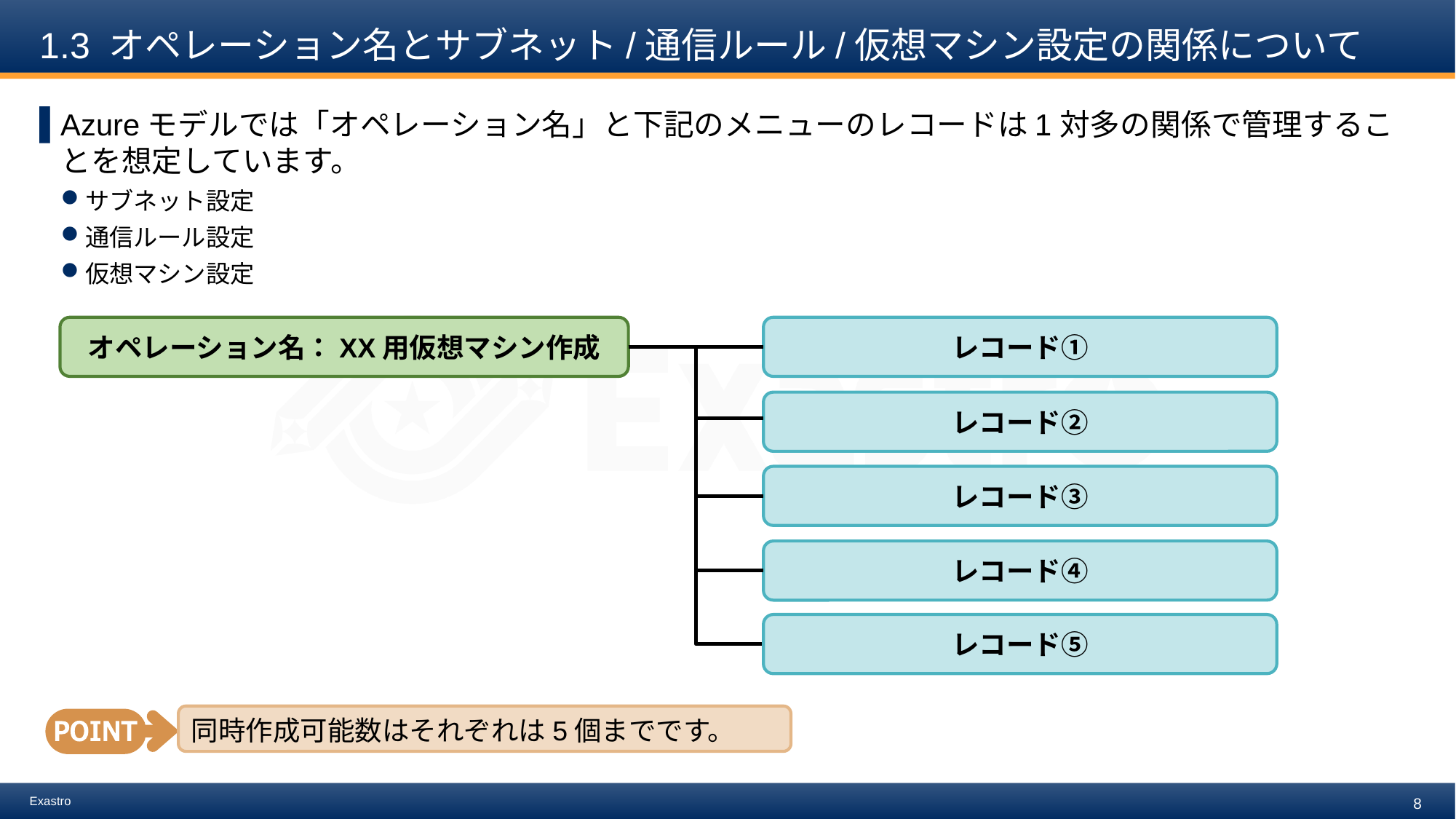

# 1.3 オペレーション名とサブネット/通信ルール/仮想マシン設定の関係について
Azureモデルでは「オペレーション名」と下記のメニューのレコードは1対多の関係で管理することを想定しています。
サブネット設定
通信ルール設定
仮想マシン設定

オペレーション名：XX用仮想マシン作成
レコード①
レコード②
レコード③
レコード④
レコード⑤
同時作成可能数はそれぞれは5個までです。